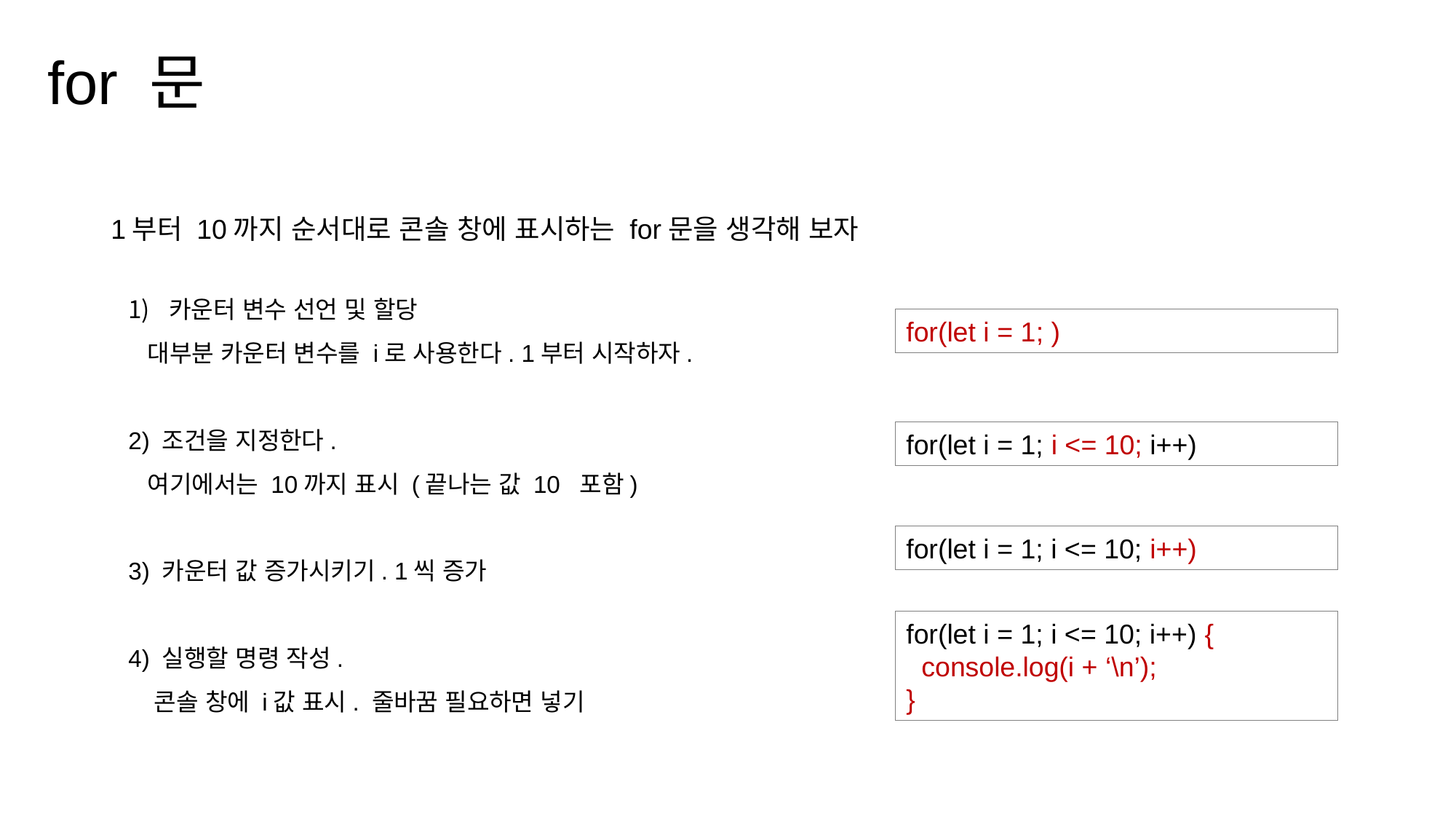

for 문
1부터 10까지 순서대로 콘솔 창에 표시하는 for문을 생각해 보자
카운터 변수 선언 및 할당
  대부분 카운터 변수를 i로 사용한다. 1부터 시작하자.

2) 조건을 지정한다.
  여기에서는 10까지 표시 (끝나는 값 10  포함)

3) 카운터 값 증가시키기. 1씩 증가

4) 실행할 명령 작성.
   콘솔 창에 i값 표시. 줄바꿈 필요하면 넣기
for(let i = 1; )
for(let i = 1; i <= 10; i++)
for(let i = 1; i <= 10; i++)
for(let i = 1; i <= 10; i++) {
  console.log(i + ‘\n’);
}